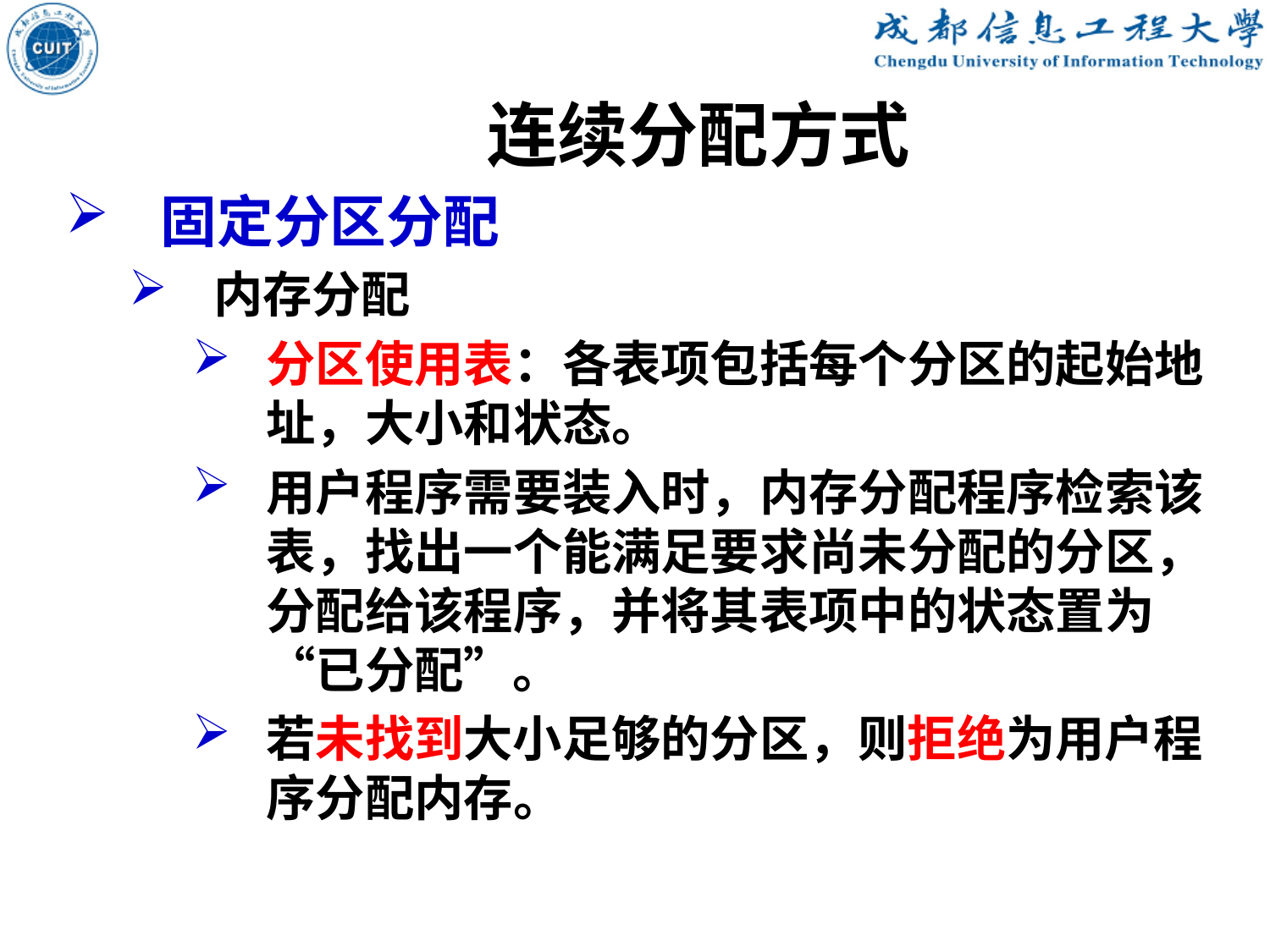

连续分配方式
固定分区分配
内存分配
分区使用表：各表项包括每个分区的起始地址，大小和状态。
用户程序需要装入时，内存分配程序检索该表，找出一个能满足要求尚未分配的分区，分配给该程序，并将其表项中的状态置为“已分配”。
若未找到大小足够的分区，则拒绝为用户程序分配内存。